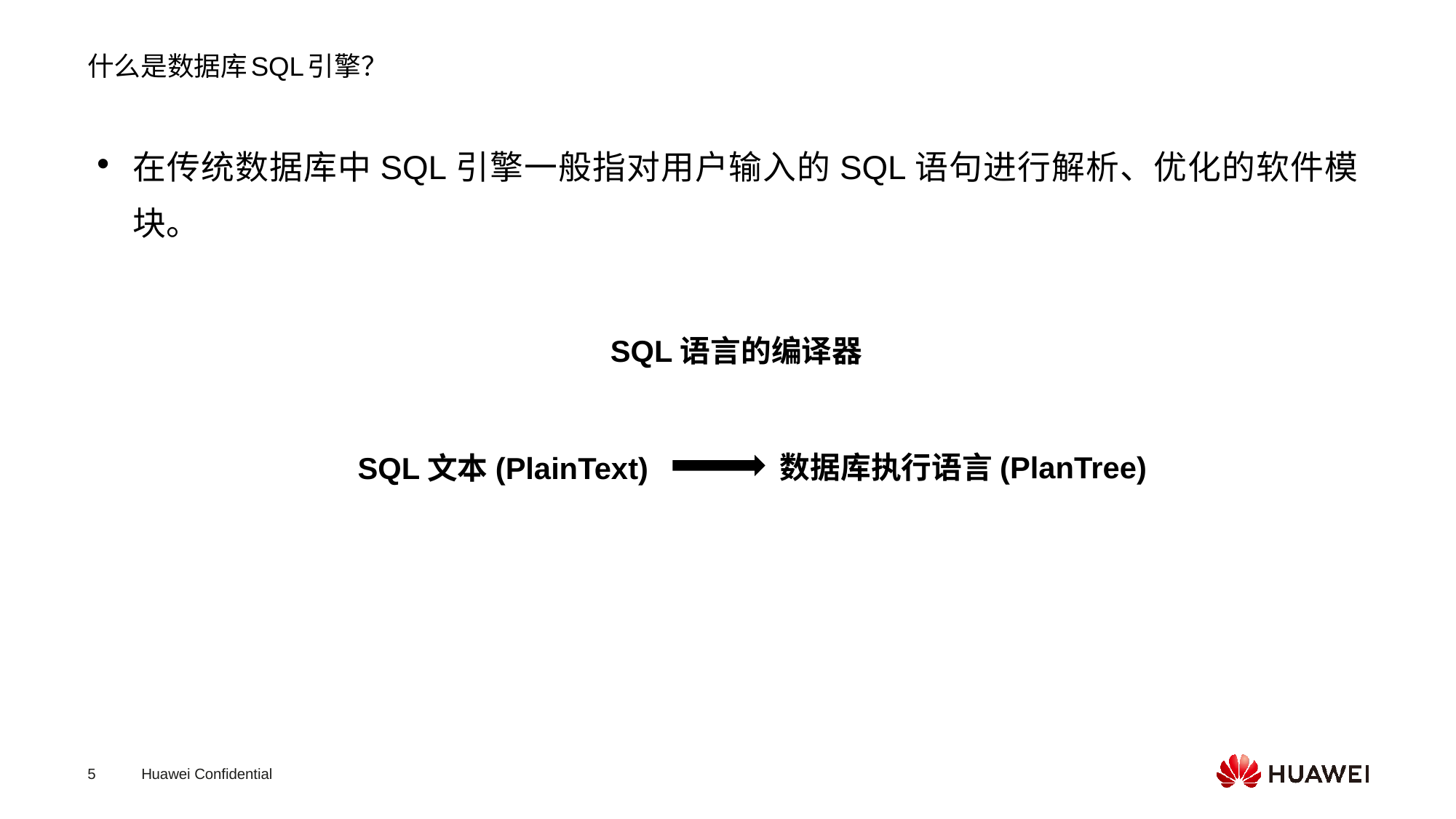

# 什么是数据库SQL引擎？
在传统数据库中SQL引擎一般指对用户输入的SQL语句进行解析、优化的软件模块。
SQL语言的编译器
数据库执行语言(PlanTree)
SQL文本(PlainText)